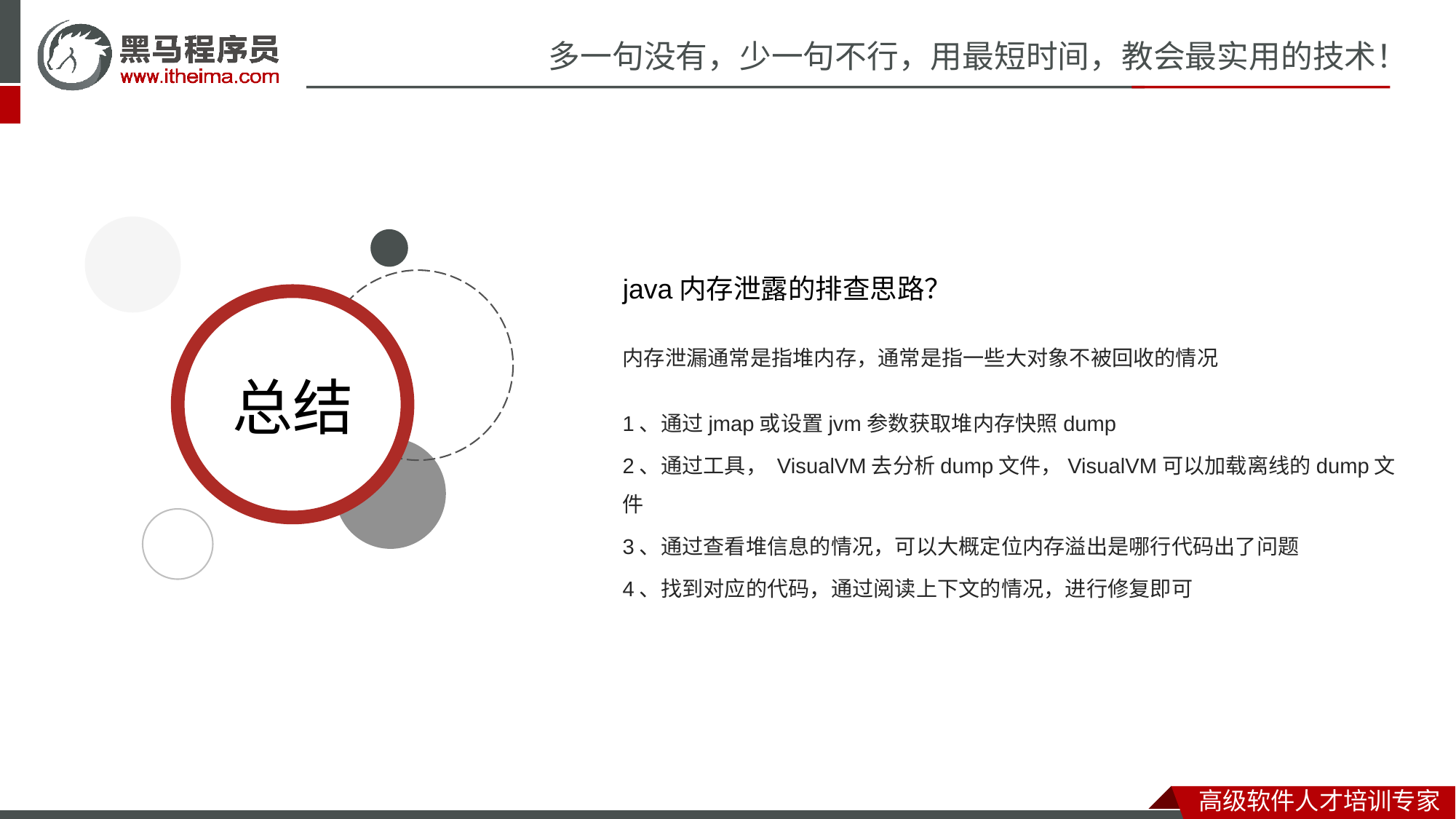

java内存泄露的排查思路？
内存泄漏通常是指堆内存，通常是指一些大对象不被回收的情况

1、通过jmap或设置jvm参数获取堆内存快照dump
2、通过工具， VisualVM去分析dump文件，VisualVM可以加载离线的dump文件
3、通过查看堆信息的情况，可以大概定位内存溢出是哪行代码出了问题
4、找到对应的代码，通过阅读上下文的情况，进行修复即可